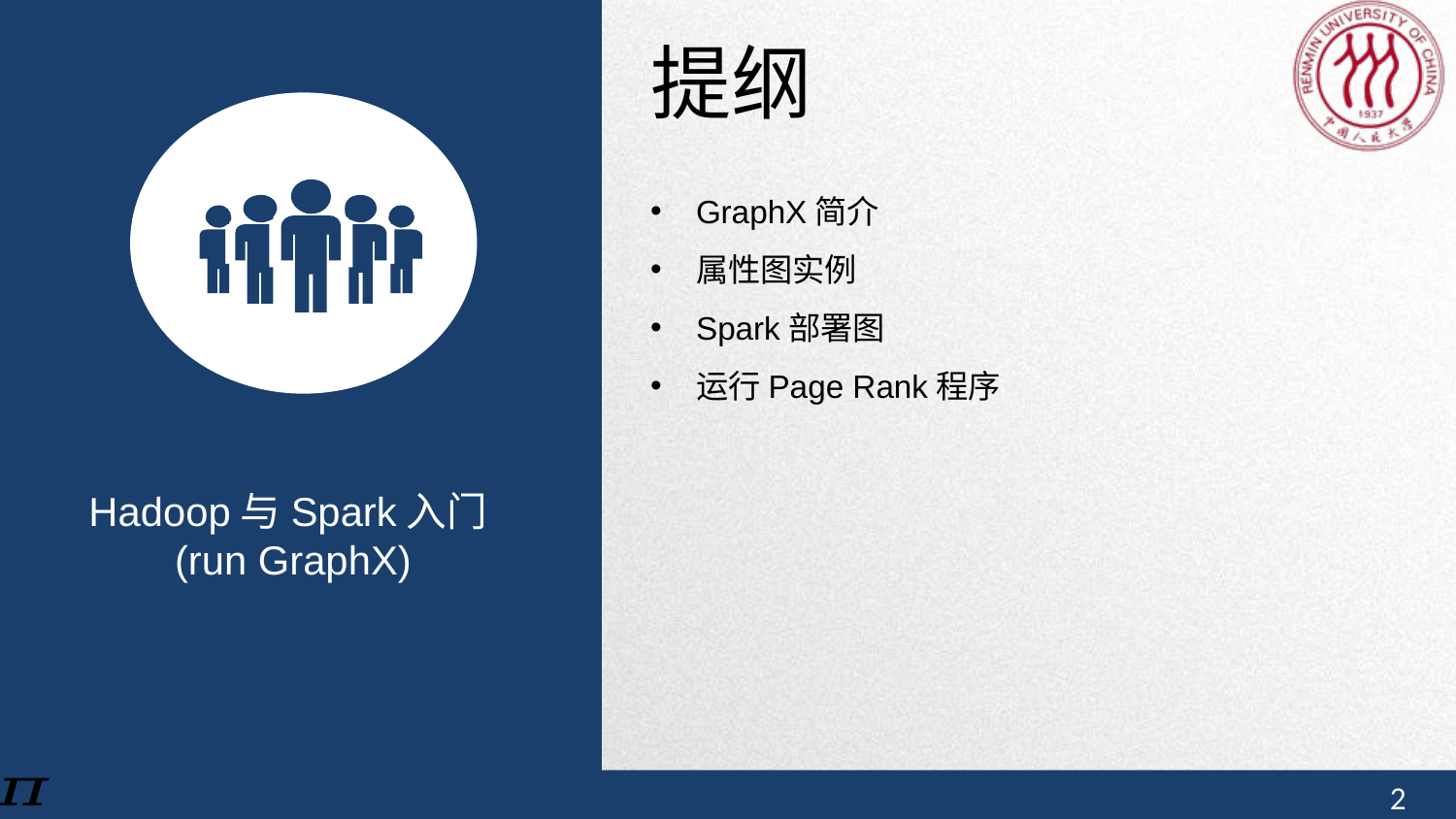

提纲

GraphX简介
属性图实例
Spark部署图
运行Page Rank程序

Hadoop与Spark入门(run GraphX)